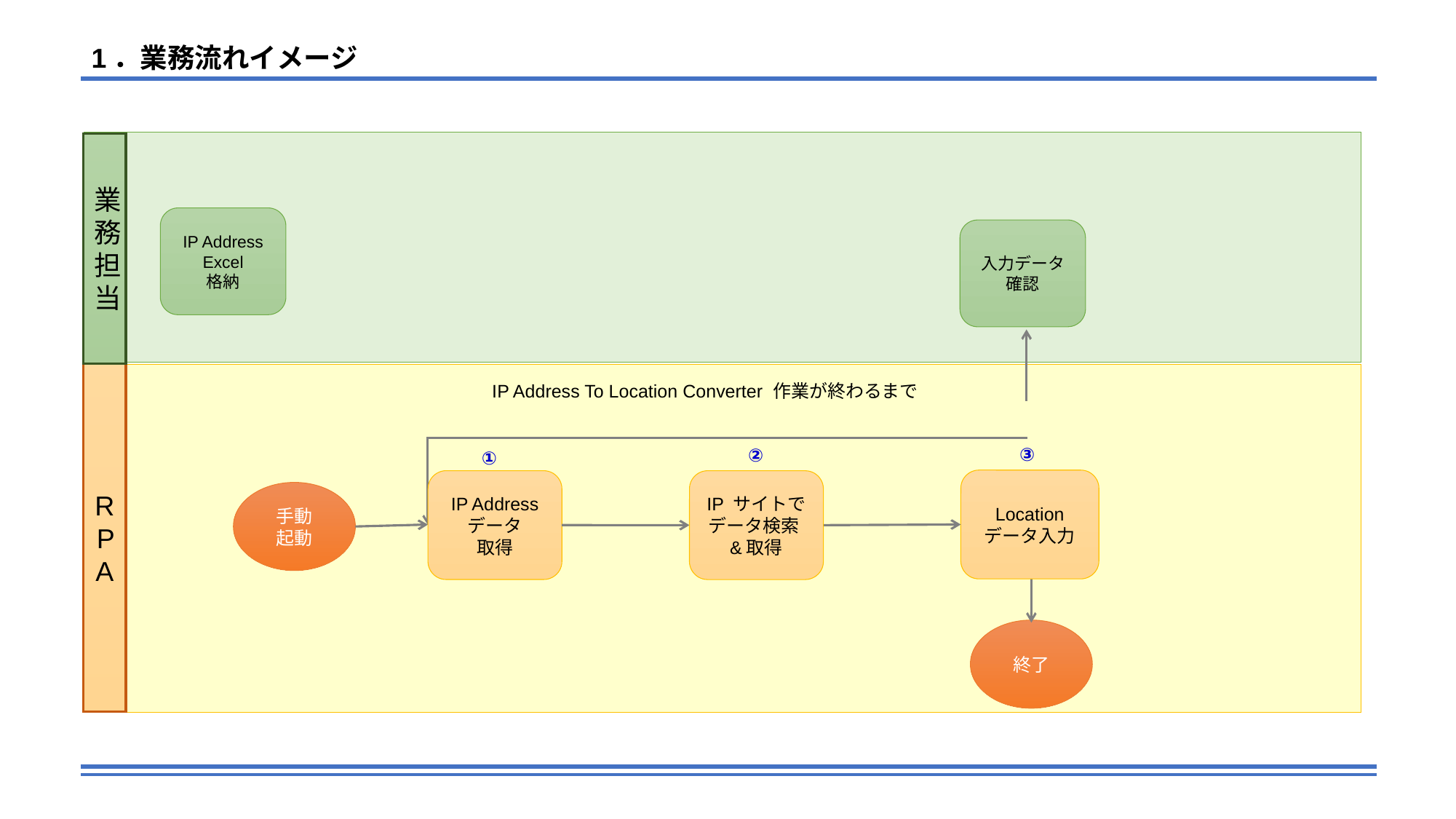

1．業務流れイメージ

業務担当
IP Address Excel
格納

入力データ
確認

RPA

IP Address To Location Converter 作業が終わるまで
③
Location
データ入力
②
IP サイトで
データ検索&取得
①
IP Address
データ
取得
手動
起動
終了